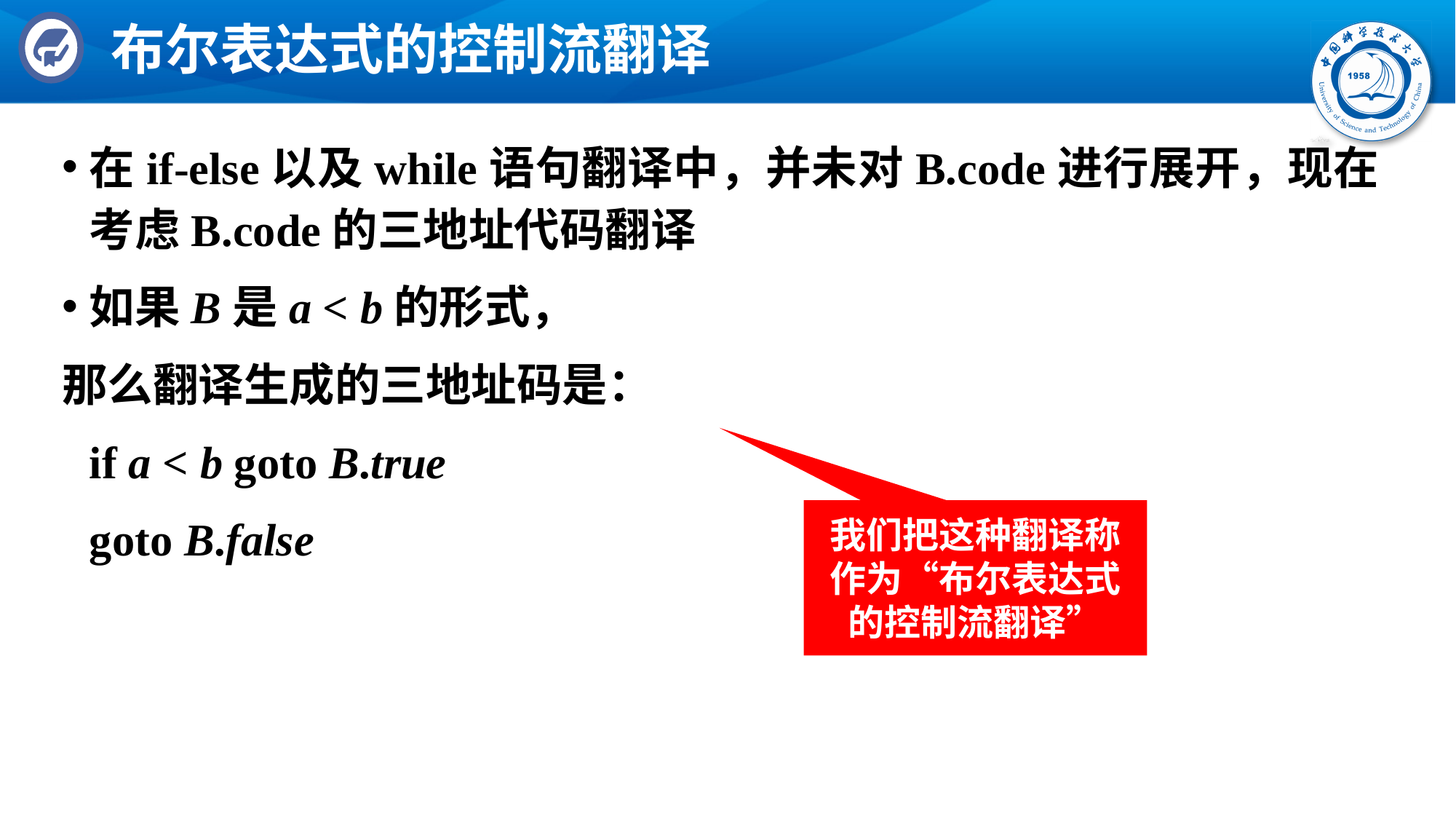

# 布尔表达式的控制流翻译
在if-else以及while语句翻译中，并未对B.code进行展开，现在考虑B.code的三地址代码翻译
如果B是a < b的形式，
那么翻译生成的三地址码是：
	if a < b goto B.true
	goto B.false
我们把这种翻译称作为“布尔表达式的控制流翻译”